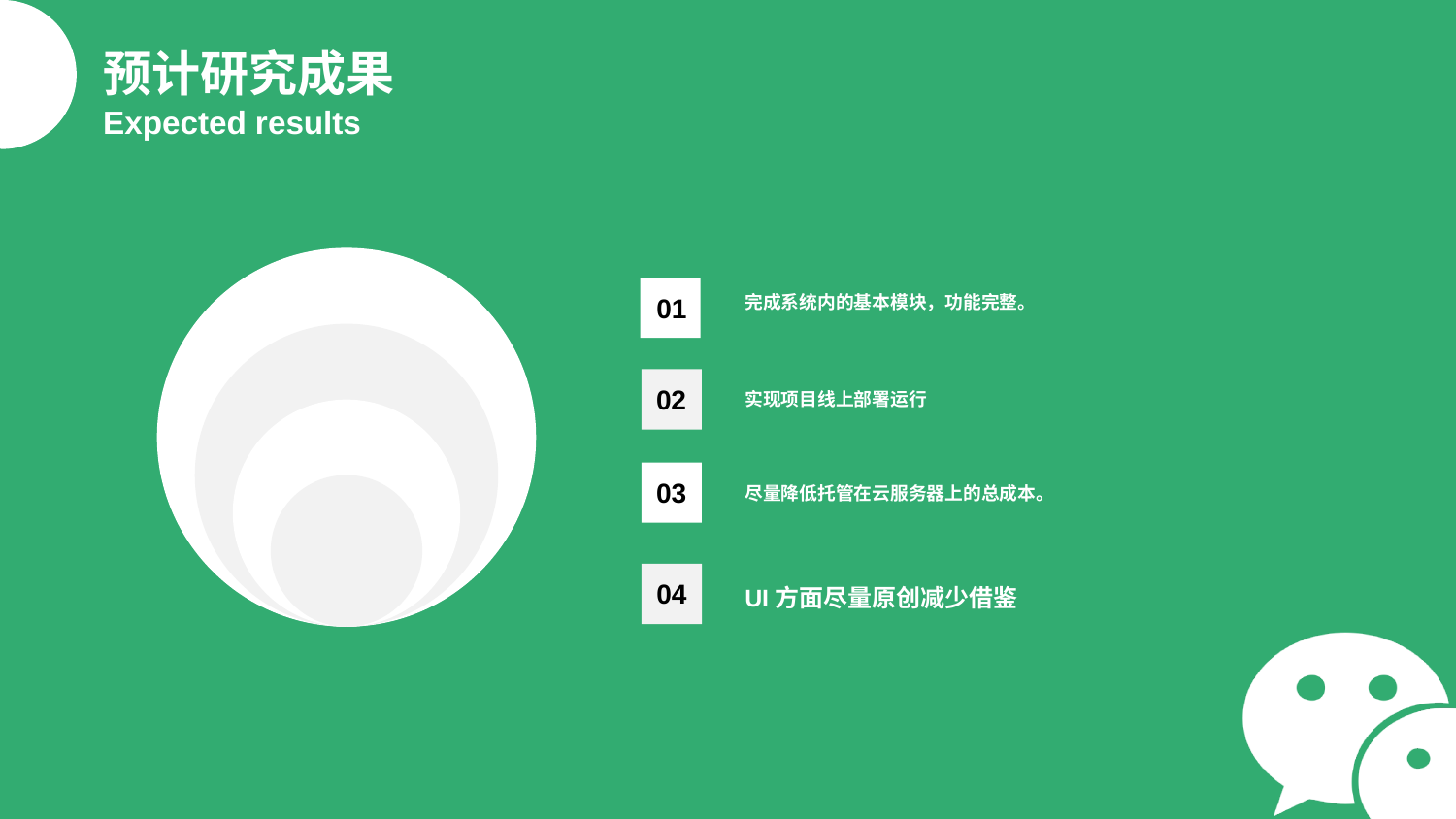

预计研究成果
Expected results

01
完成系统内的基本模块，功能完整。

02
实现项目线上部署运行

03
尽量降低托管在云服务器上的总成本。

04
UI方面尽量原创减少借鉴